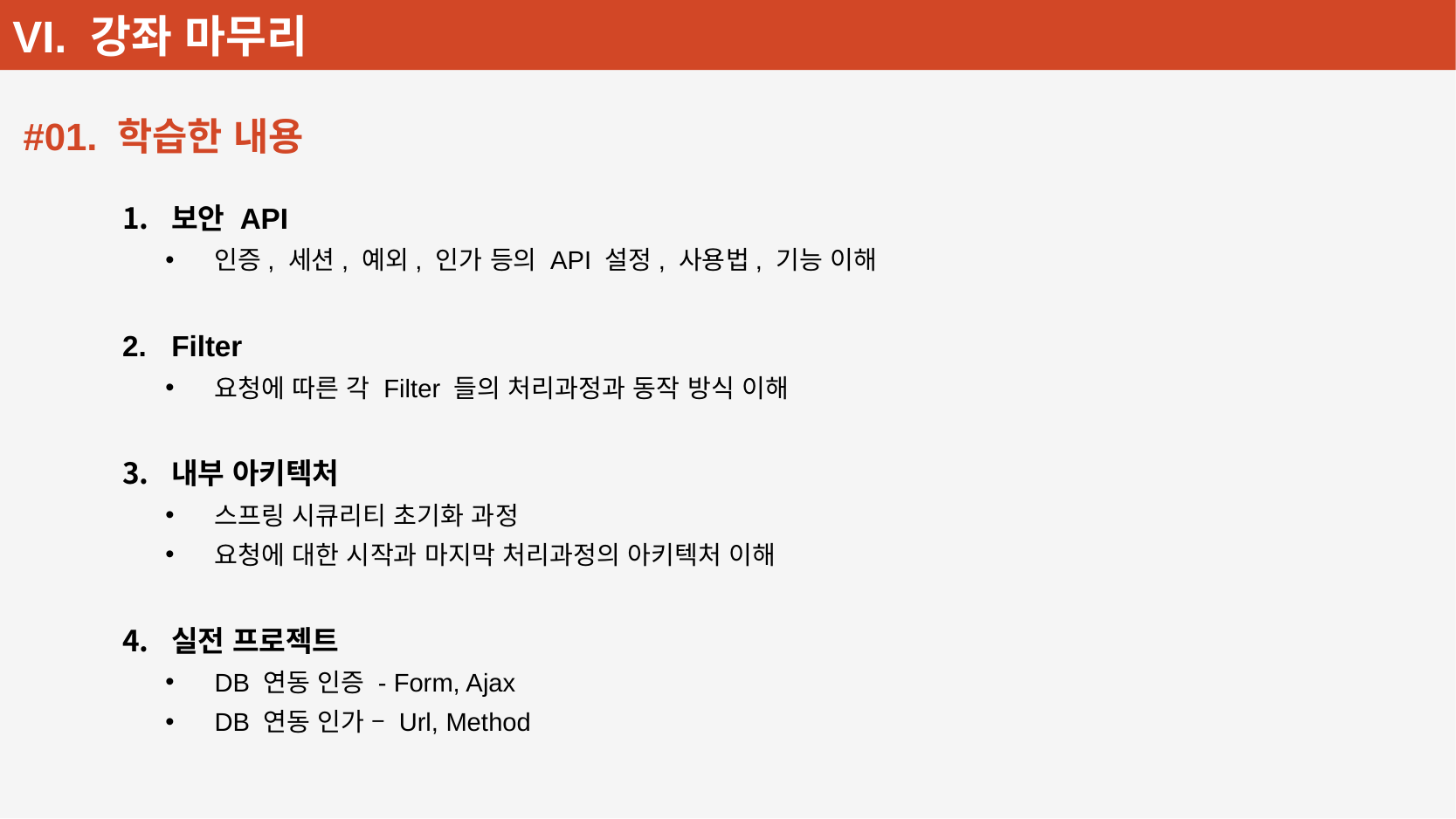

#01. 학습한 내용
보안 API
인증, 세션, 예외, 인가 등의 API 설정, 사용법, 기능 이해

Filter
요청에 따른 각 Filter 들의 처리과정과 동작 방식 이해

내부 아키텍처
스프링 시큐리티 초기화 과정
요청에 대한 시작과 마지막 처리과정의 아키텍처 이해

실전 프로젝트
DB 연동 인증 - Form, Ajax
DB 연동 인가 – Url, Method